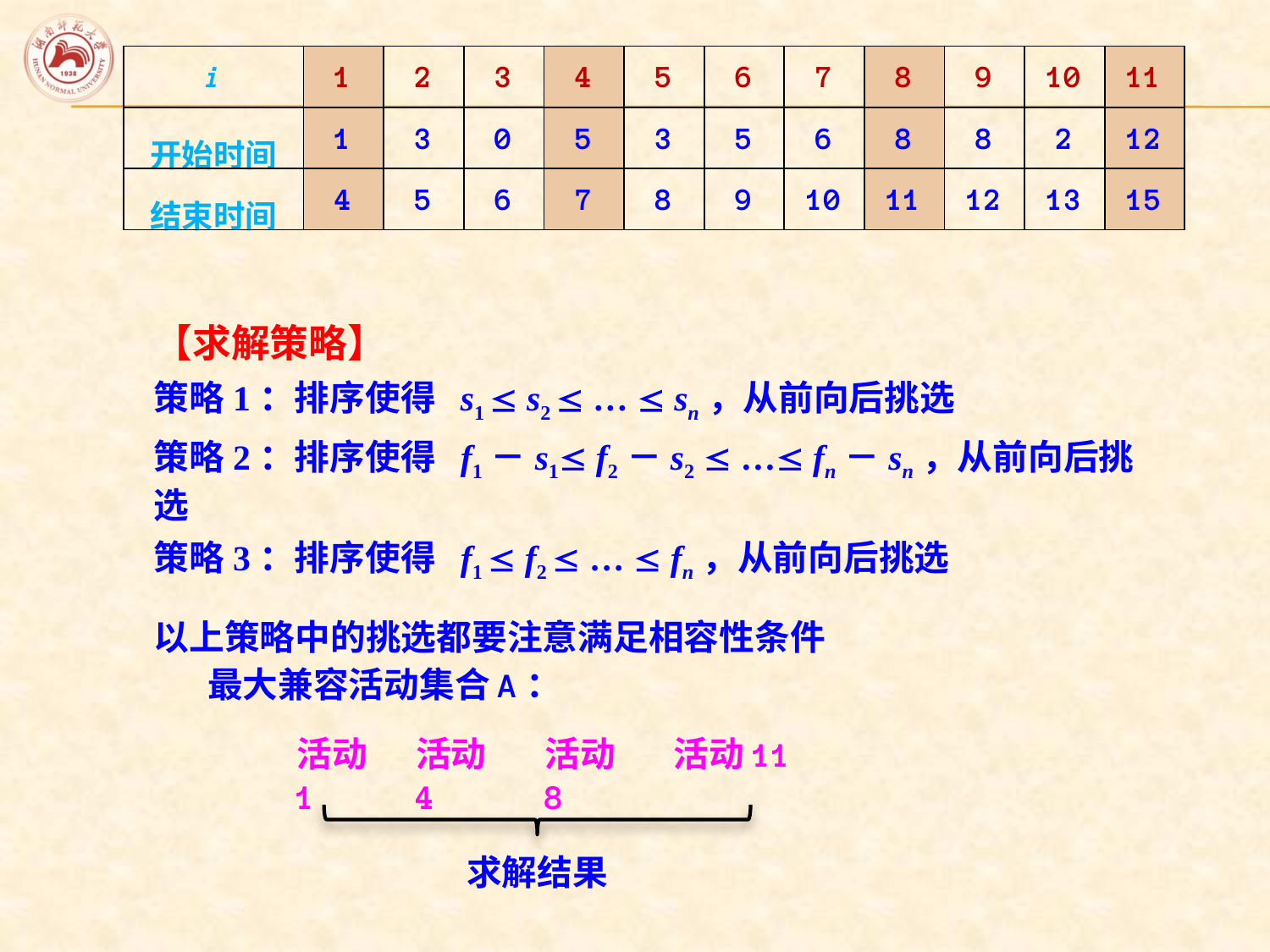

| i | 1 | 2 | 3 | 4 | 5 | 6 | 7 | 8 | 9 | 10 | 11 |
| --- | --- | --- | --- | --- | --- | --- | --- | --- | --- | --- | --- |
| 开始时间 | 1 | 3 | 0 | 5 | 3 | 5 | 6 | 8 | 8 | 2 | 12 |
| 结束时间 | 4 | 5 | 6 | 7 | 8 | 9 | 10 | 11 | 12 | 13 | 15 |
【求解策略】
策略1：排序使得  s1 ≤ s2 ≤ … ≤ sn，从前向后挑选
策略2：排序使得  f1－s1≤ f2－s2 ≤ …≤ fn－sn，从前向后挑选
策略3：排序使得  f1 ≤ f2 ≤ … ≤ fn，从前向后挑选
以上策略中的挑选都要注意满足相容性条件
最大兼容活动集合A：
活动1
活动4
活动8
活动11

求解结果